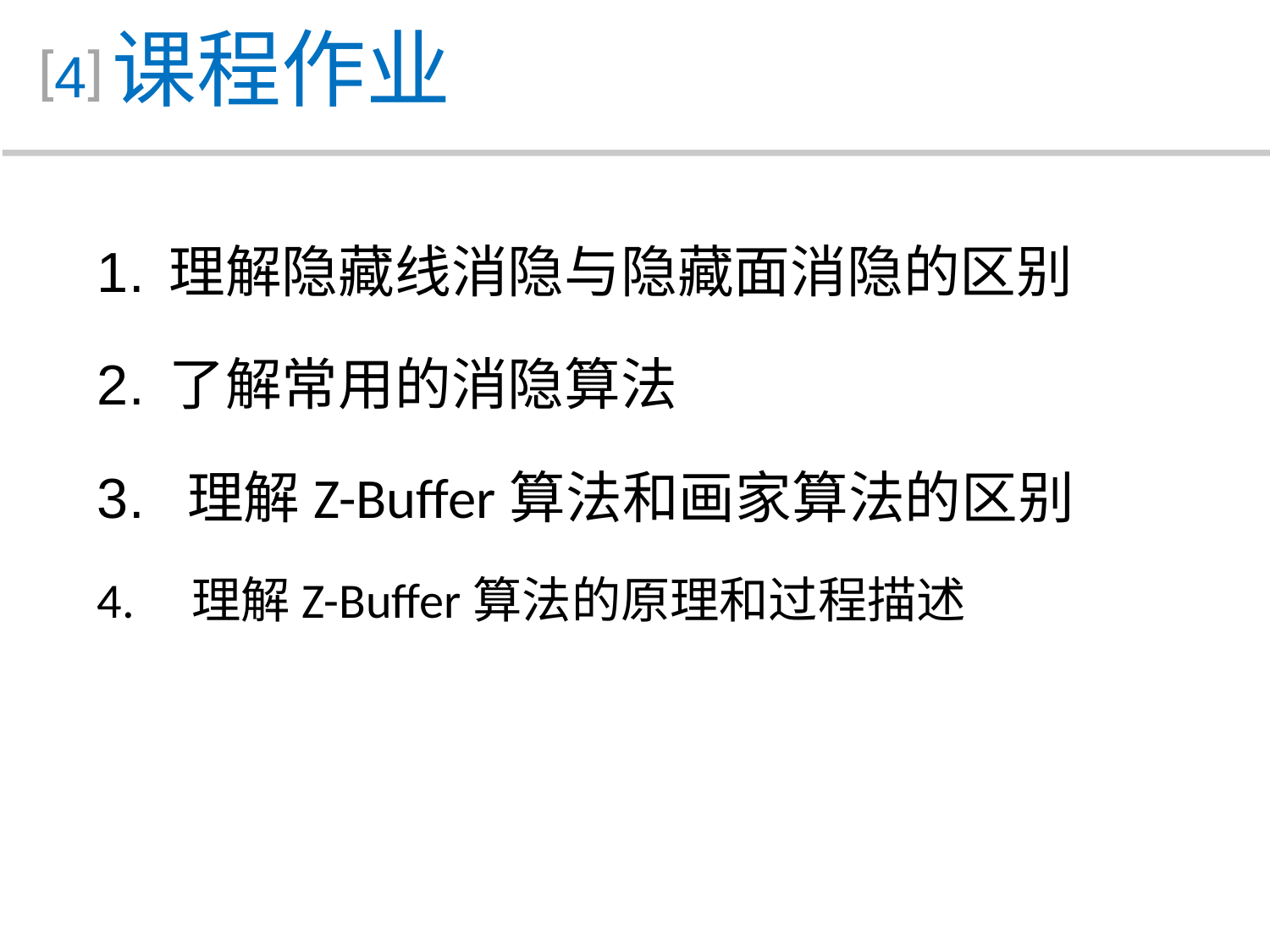

课程作业
4

理解隐藏线消隐与隐藏面消隐的区别
了解常用的消隐算法
 理解Z-Buffer算法和画家算法的区别
4.    理解Z-Buffer算法的原理和过程描述